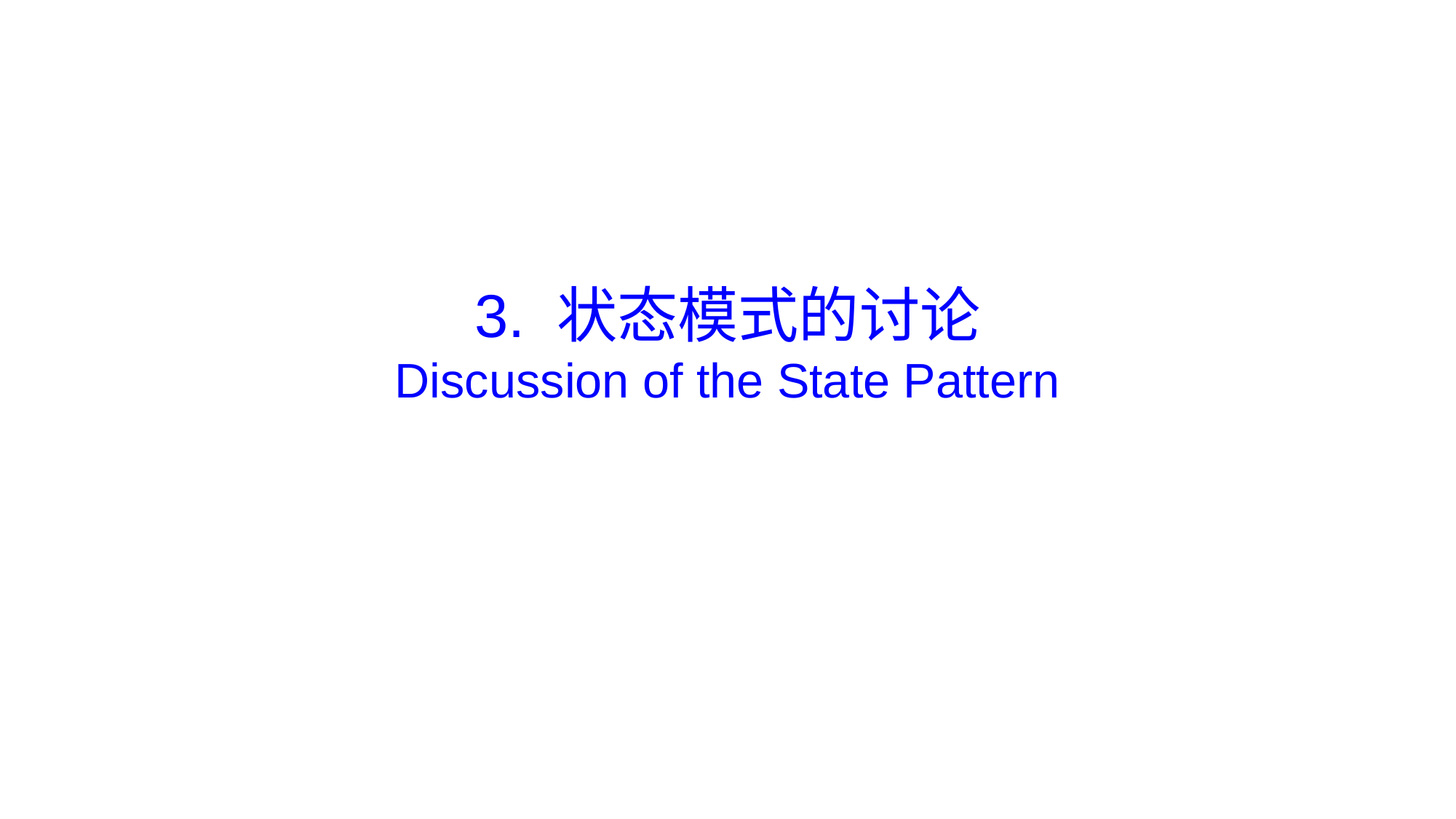

# 3. 状态模式的讨论 Discussion of the State Pattern

29